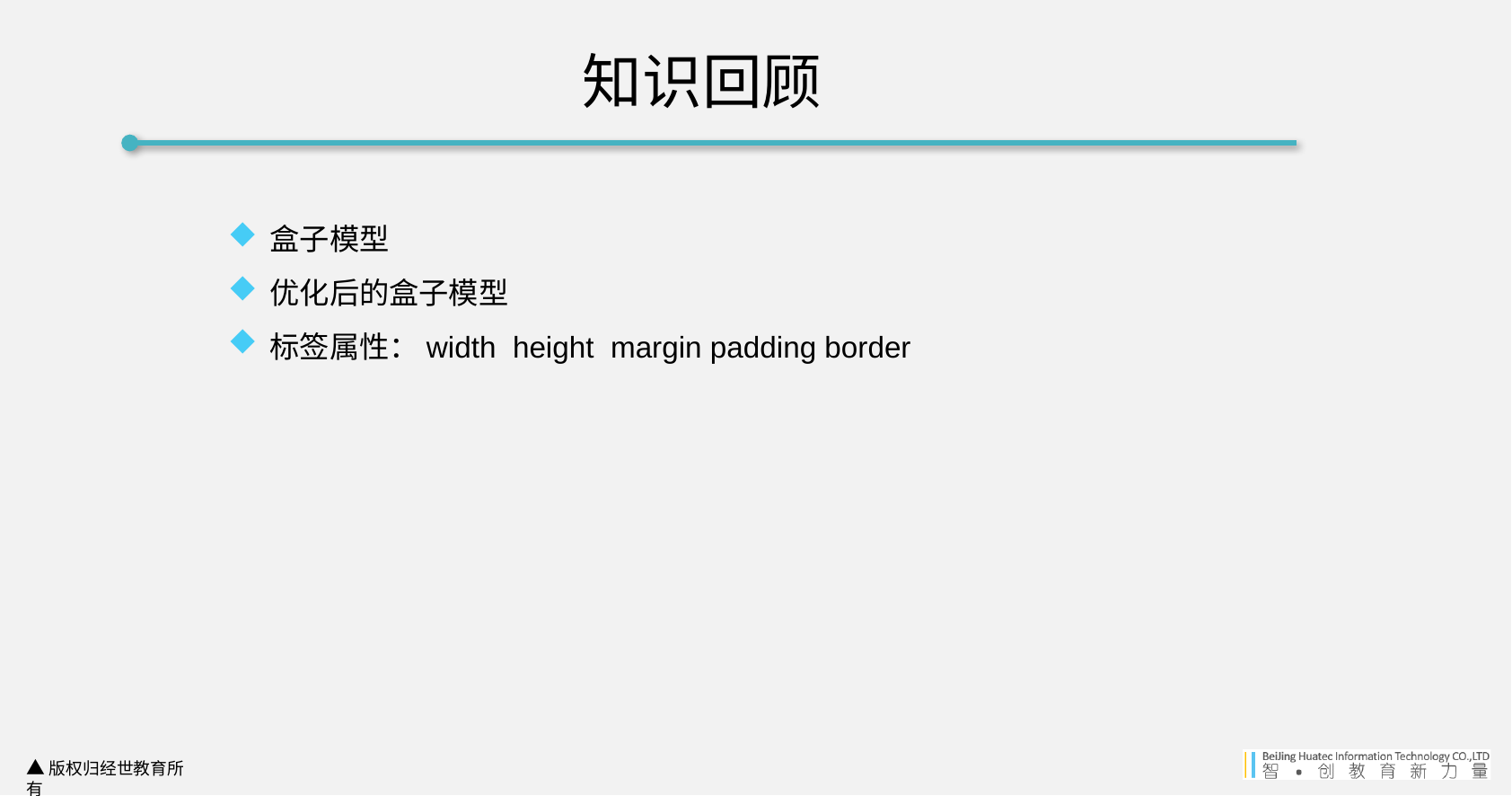

# 知识回顾
盒子模型
优化后的盒子模型
标签属性：width  height  margin padding border